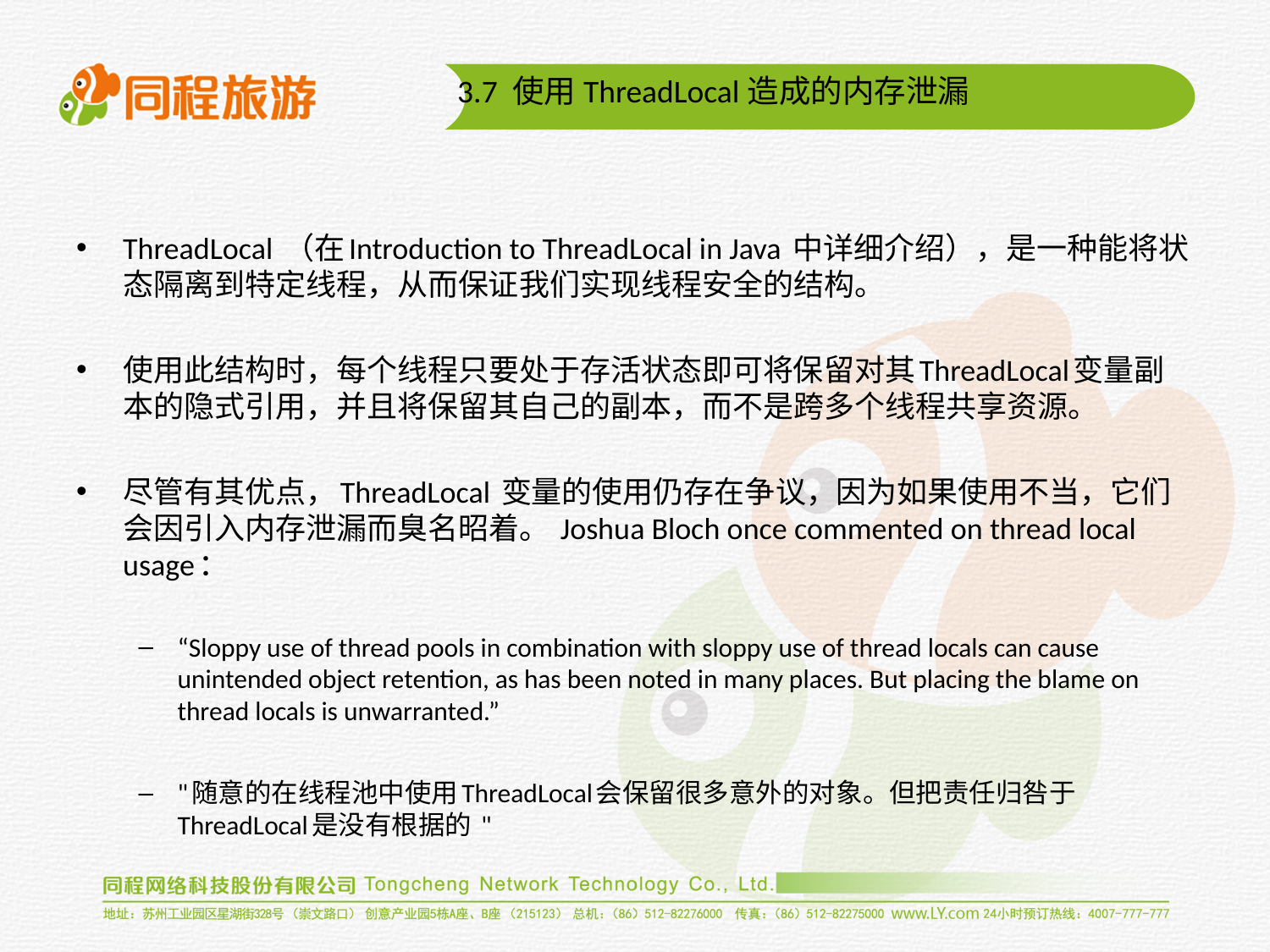

3.7 使用ThreadLocal造成的内存泄漏

ThreadLocal （在Introduction to ThreadLocal in Java 中详细介绍），是一种能将状态隔离到特定线程，从而保证我们实现线程安全的结构。

使用此结构时，每个线程只要处于存活状态即可将保留对其ThreadLocal变量副本的隐式引用，并且将保留其自己的副本，而不是跨多个线程共享资源。

尽管有其优点，ThreadLocal 变量的使用仍存在争议，因为如果使用不当，它们会因引入内存泄漏而臭名昭着。 Joshua Bloch once commented on thread local usage：

“Sloppy use of thread pools in combination with sloppy use of thread locals can cause unintended object retention, as has been noted in many places. But placing the blame on thread locals is unwarranted.”

"随意的在线程池中使用ThreadLocal会保留很多意外的对象。但把责任归咎于ThreadLocal是没有根据的 "